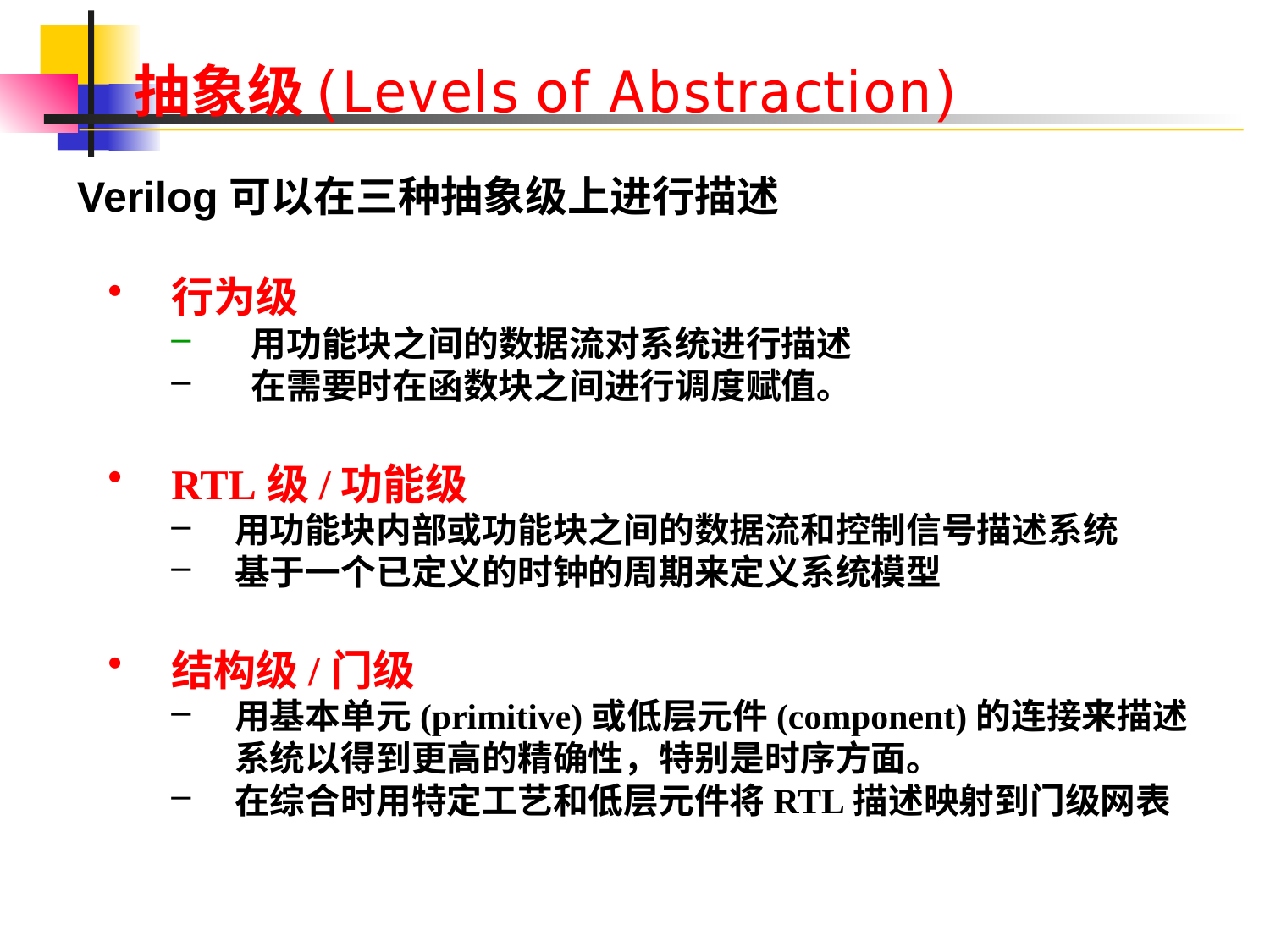

# 抽象级(Levels of Abstraction)

Verilog可以在三种抽象级上进行描述
行为级
 用功能块之间的数据流对系统进行描述
 在需要时在函数块之间进行调度赋值。

RTL级/功能级
用功能块内部或功能块之间的数据流和控制信号描述系统
基于一个已定义的时钟的周期来定义系统模型

结构级/门级
用基本单元(primitive)或低层元件(component)的连接来描述系统以得到更高的精确性，特别是时序方面。
在综合时用特定工艺和低层元件将RTL描述映射到门级网表